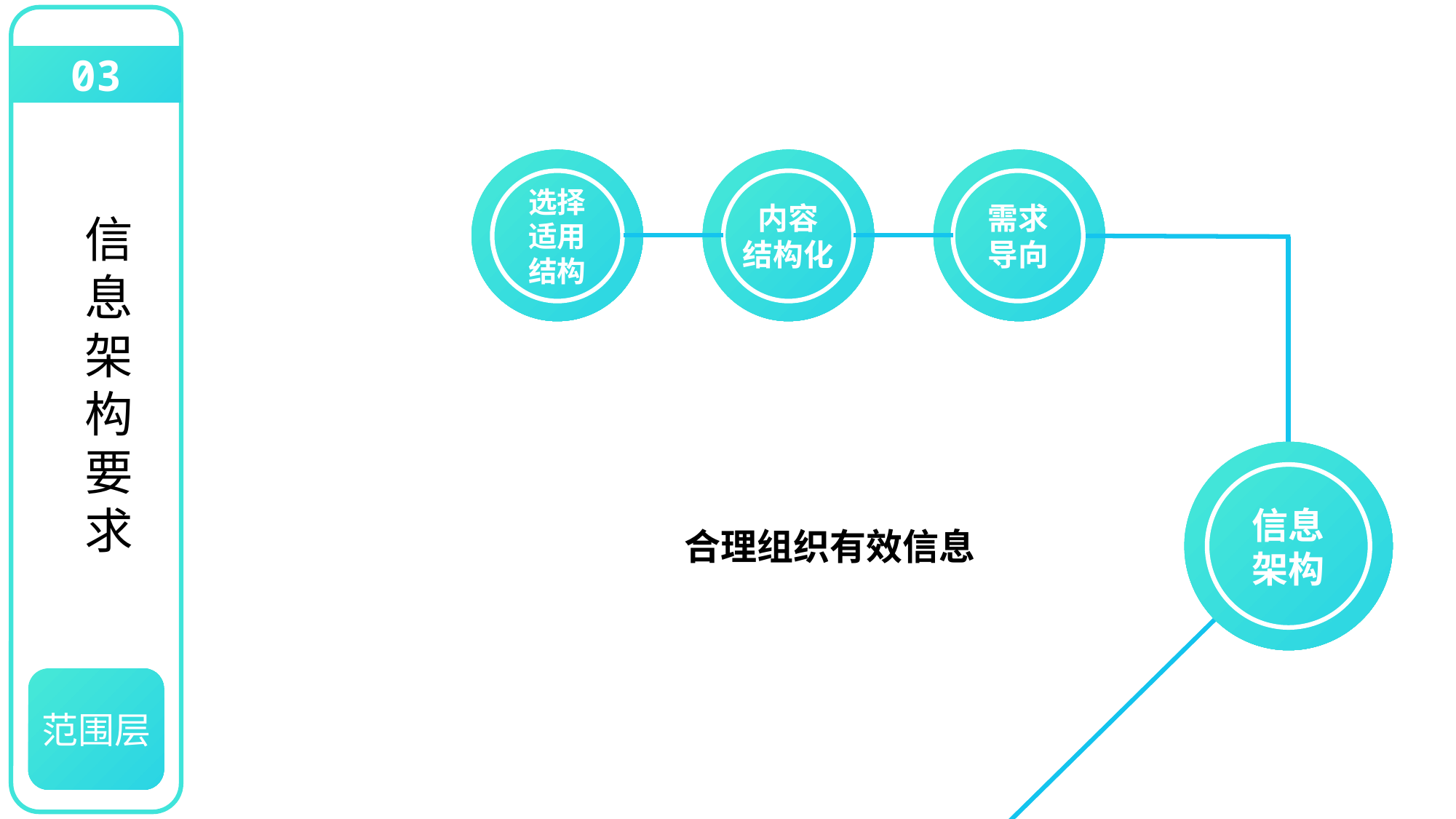

03

选择适用结构

需求导向
内容
结构化
信息架构要求

信息架构
合理组织有效信息

范围层